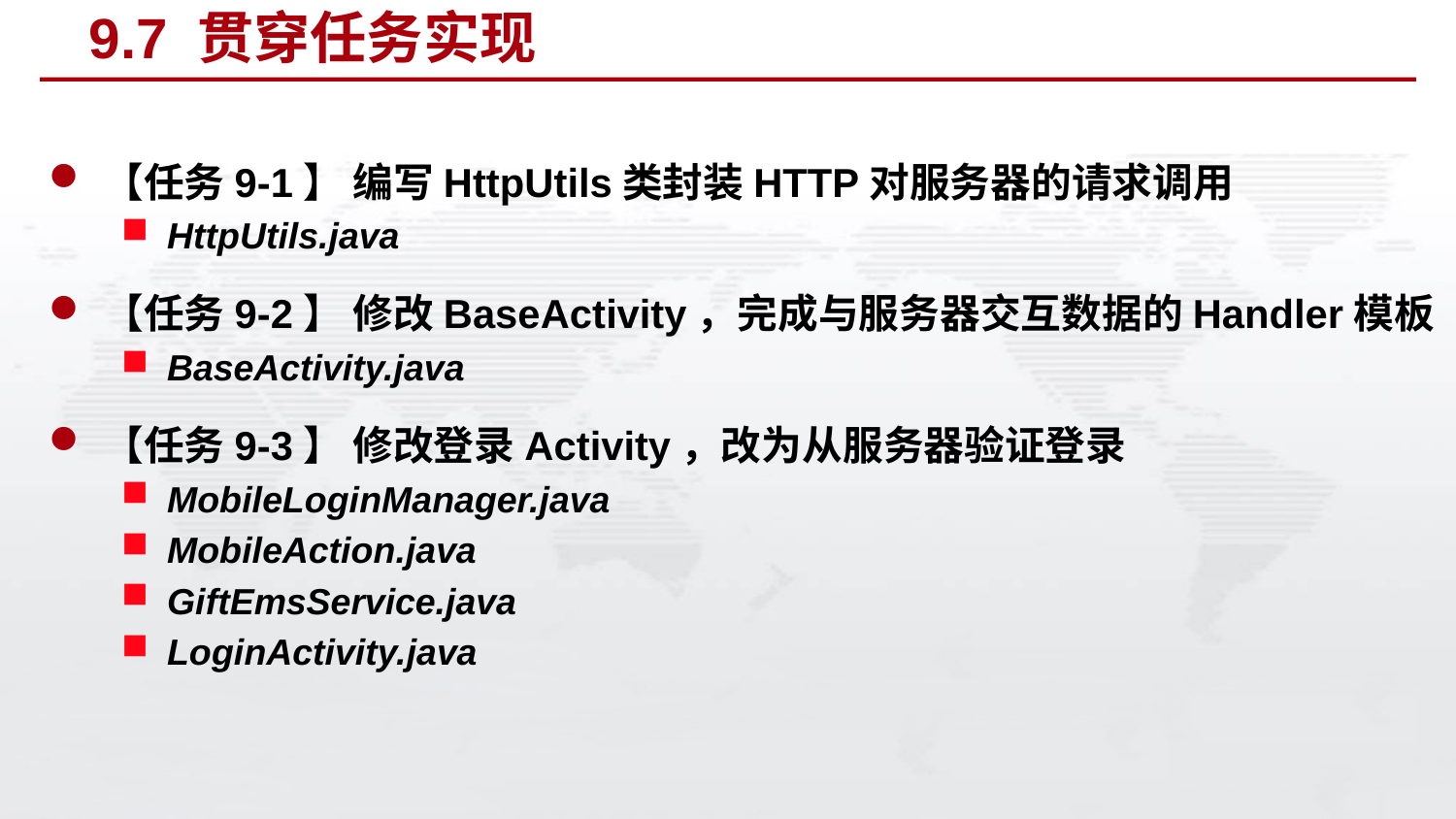

# 9.7 贯穿任务实现
【任务9-1】 编写HttpUtils类封装HTTP对服务器的请求调用
HttpUtils.java
【任务9-2】 修改BaseActivity，完成与服务器交互数据的Handler模板
BaseActivity.java
【任务9-3】 修改登录Activity，改为从服务器验证登录
MobileLoginManager.java
MobileAction.java
GiftEmsService.java
LoginActivity.java